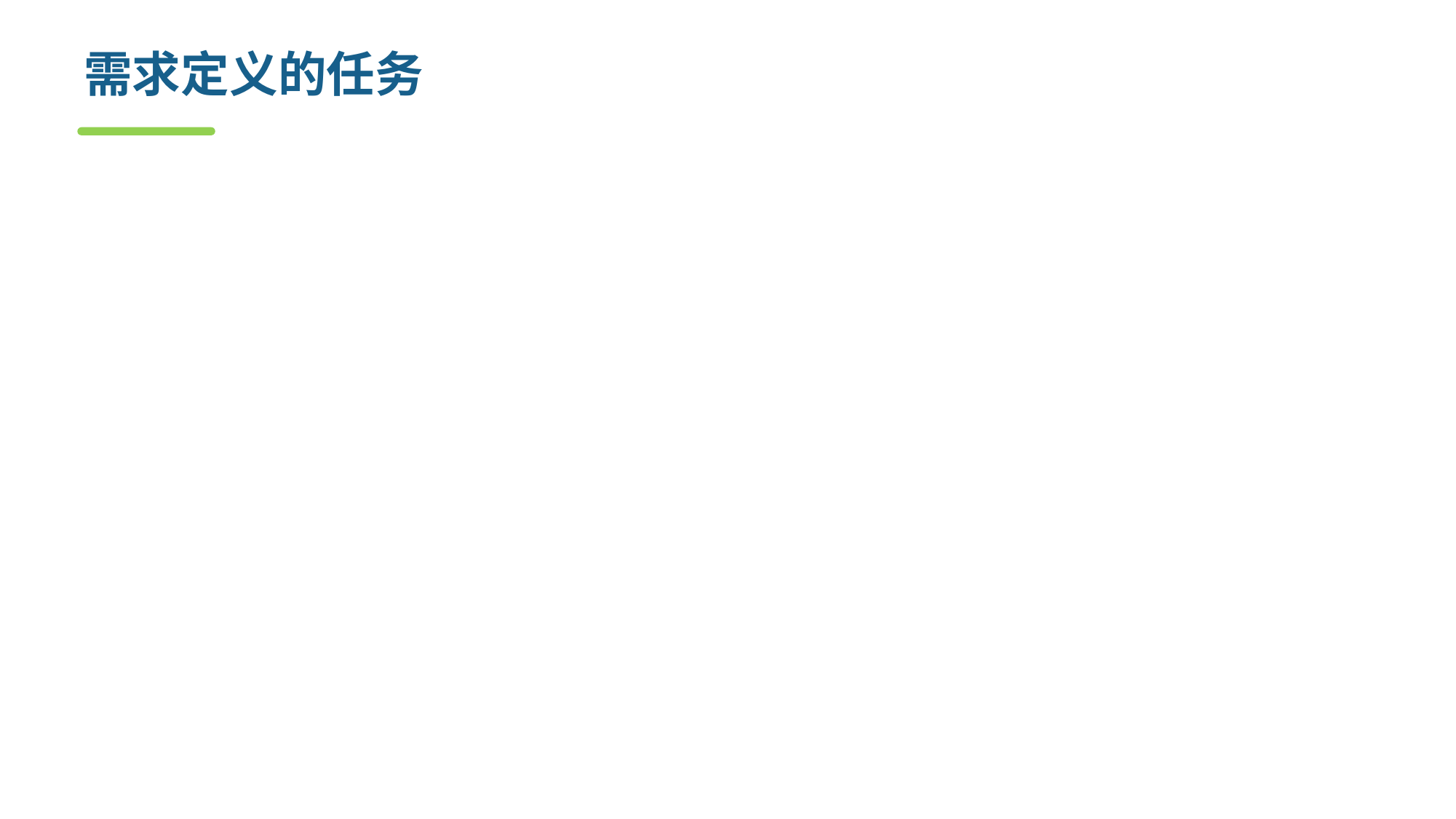

# 需求定义的任务
定义详细需求- SRS
细化功能需求
细化非功能需求
细化约束条件
设计用户界面和接口
172